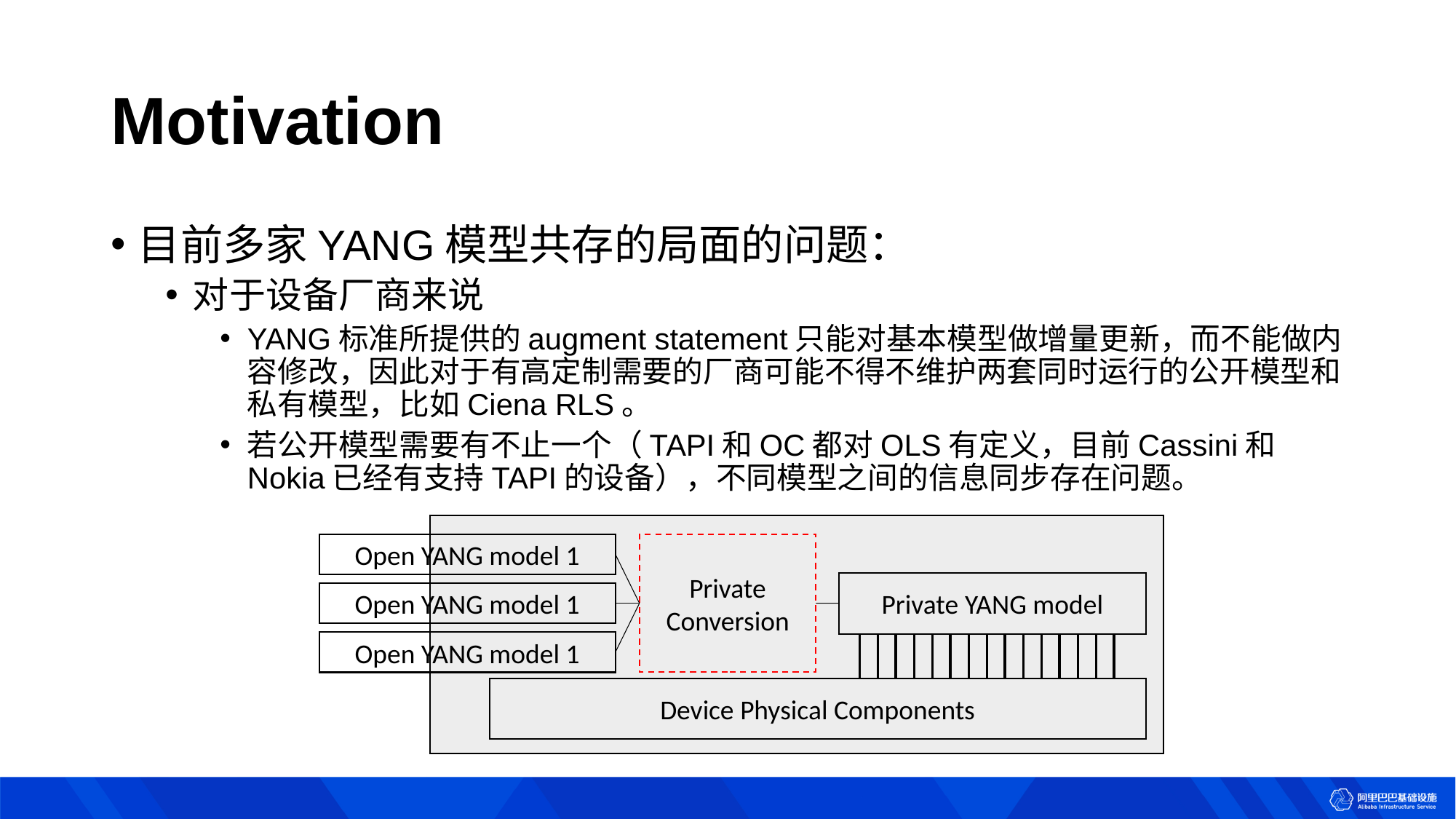

# Motivation
目前多家YANG模型共存的局面的问题：
对于设备厂商来说
YANG标准所提供的augment statement只能对基本模型做增量更新，而不能做内容修改，因此对于有高定制需要的厂商可能不得不维护两套同时运行的公开模型和私有模型，比如Ciena RLS。
若公开模型需要有不止一个（TAPI和OC都对OLS有定义，目前Cassini和Nokia已经有支持TAPI的设备），不同模型之间的信息同步存在问题。

Open YANG model 1
Private Conversion
Private YANG model
Open YANG model 1
Open YANG model 1
Device Physical Components